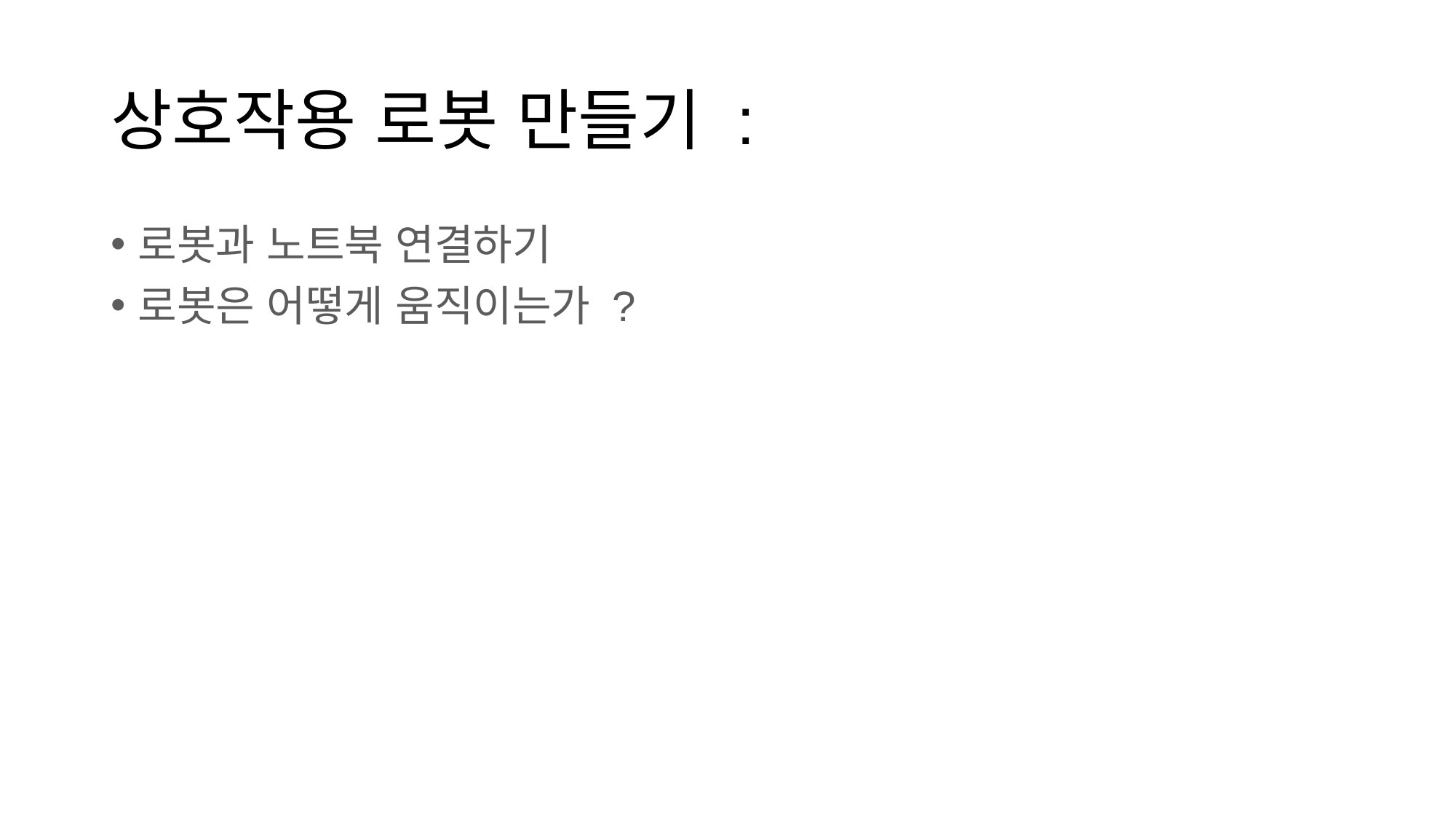

# 상호작용 로봇 만들기 :
로봇과 노트북 연결하기
로봇은 어떻게 움직이는가 ?